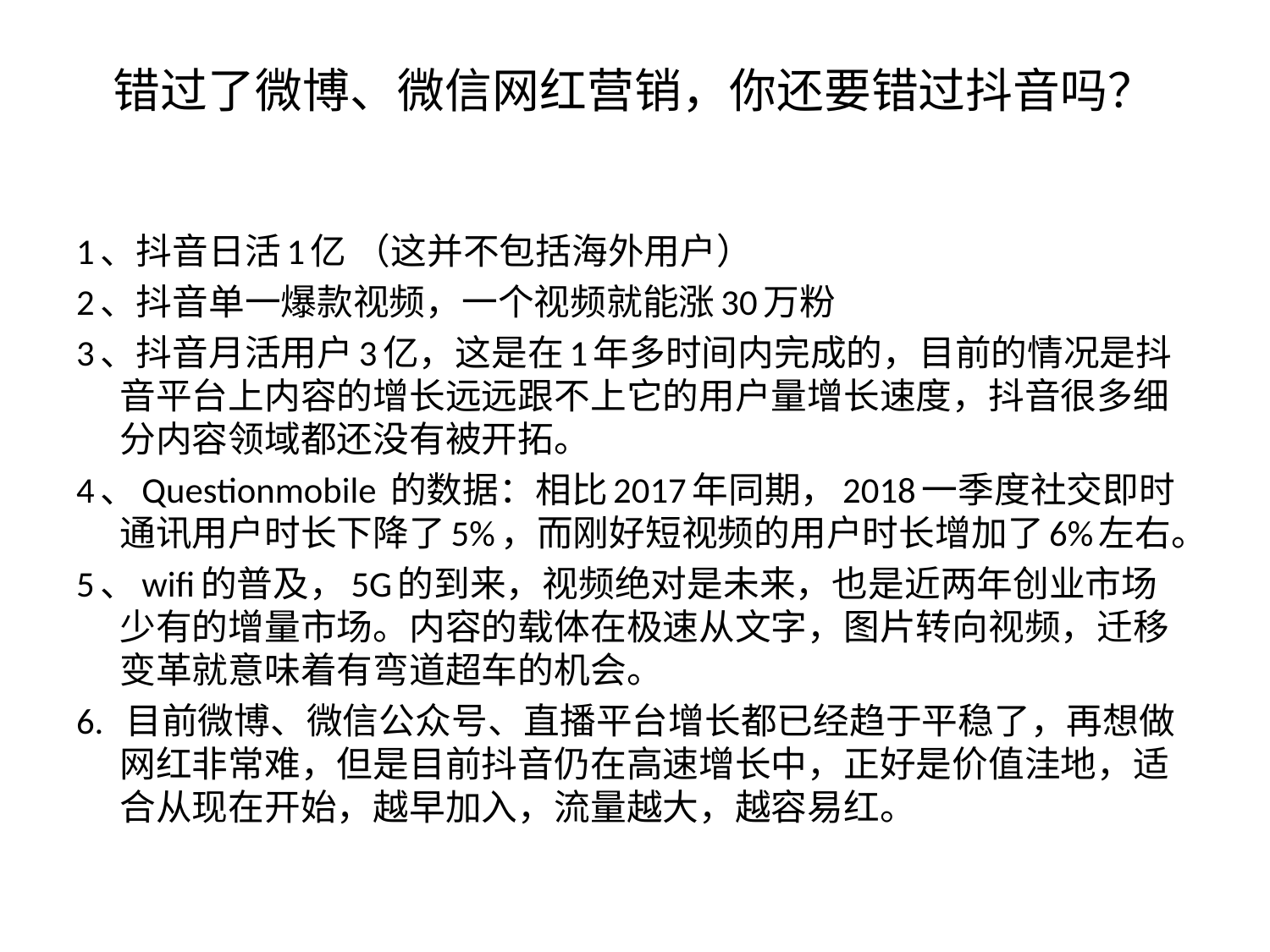

# 错过了微博、微信网红营销，你还要错过抖音吗？
1、抖音日活1亿 （这并不包括海外用户）
2、抖音单一爆款视频，一个视频就能涨30万粉
3、抖音月活用户3亿，这是在1年多时间内完成的，目前的情况是抖音平台上内容的增长远远跟不上它的用户量增长速度，抖音很多细分内容领域都还没有被开拓。
4、Questionmobile 的数据：相比2017年同期，2018一季度社交即时通讯用户时长下降了5%，而刚好短视频的用户时长增加了6%左右。
5、wifi的普及，5G的到来，视频绝对是未来，也是近两年创业市场少有的增量市场。内容的载体在极速从文字，图片转向视频，迁移变革就意味着有弯道超车的机会。
6.  目前微博、微信公众号、直播平台增长都已经趋于平稳了，再想做网红非常难，但是目前抖音仍在高速增长中，正好是价值洼地，适合从现在开始，越早加入，流量越大，越容易红。